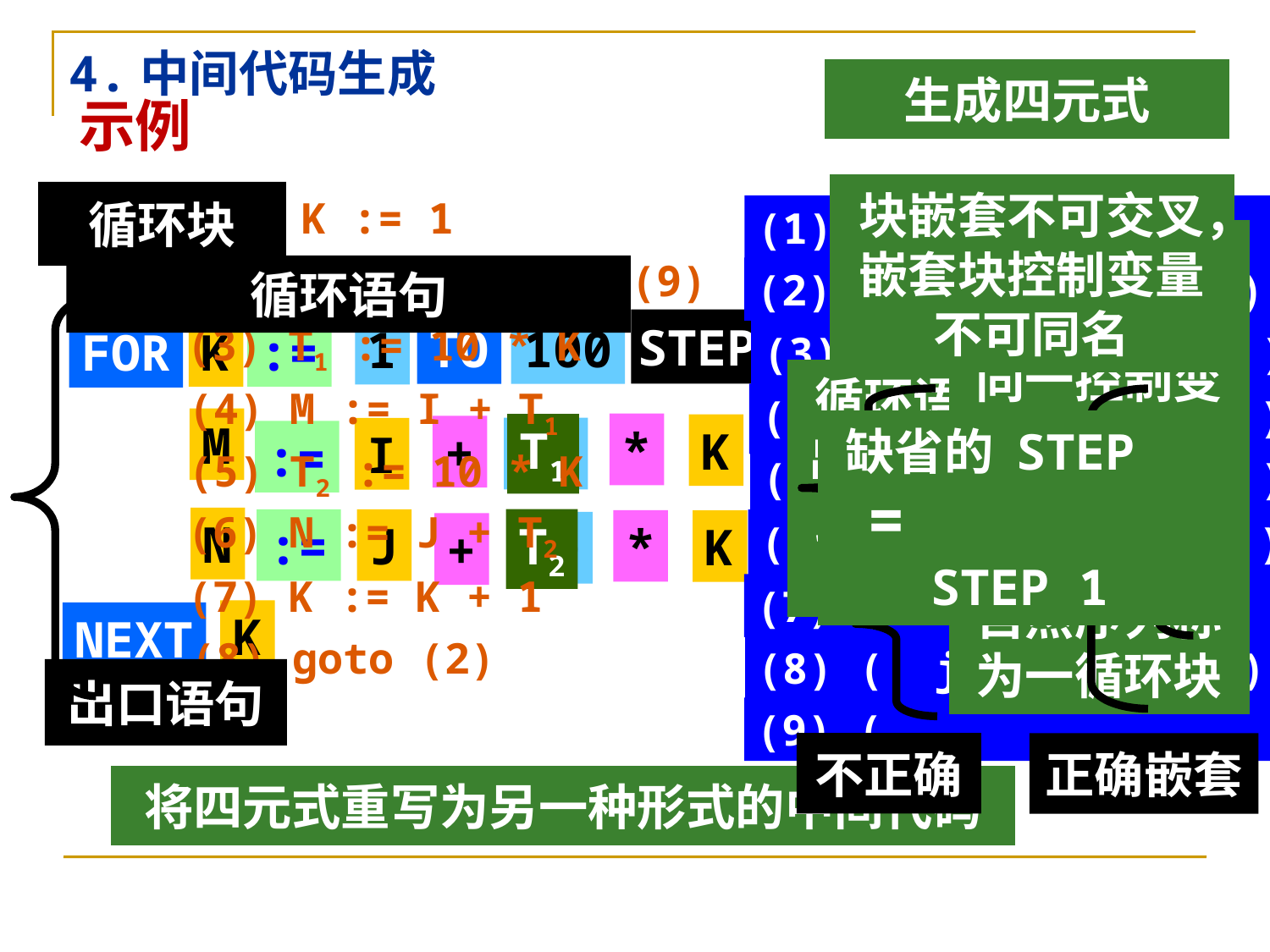

4.中间代码生成
生成四元式
示例
块嵌套不可交叉，嵌套块控制变量不可同名
循环块
(1) K := 1
(1) ( :=,  1,  , K  )
(1) ( :=,  1,  , K  )
包括循环语句开始到有同一控制变量的第一个出口语句的那些语句的自然序列称为一循环块
(2) if 100<K goto (9)
循环语句
(2) ( j<,100, K,    )
(2) ( j<,100, K, (9))
(9)

STEP 1
TO
100
1
K
:=
FOR
(3) T1 := 10 * K
(3) (  *, 10, K, T1 )
(3) (  *, 10, K, T1 )
循环语句和出口语句 彼此相连地被定义
(4) M := I + T1
(4) (  +,  I, T1, M )
(4) (  +,  I, T1, M )

M
缺省的 STEP   =        STEP 1
*
K
+
10
I
T1
:=
(5) T2 := 10 * K
(5) (  *, 10, K, T2 )
(5) (  *, 10, K, T2 )

(6) N := J + T2
N
(6) (  +,  J, T2, N )
:=
J
*
K
10
(6) (  +,  J, T2, N )
+
T2

(7) K := K + 1
(7) (  +,  K, 1,  K )
(7) (  +,  K, 1,  K )
K
NEXT
(8) goto (2)
(8) (  j,   ,  , (2))
(8) (  j,   ,  , (2))
出口语句
(9)
(9) (               )
(9) (               )
不正确
正确嵌套
将四元式重写为另一种形式的中间代码